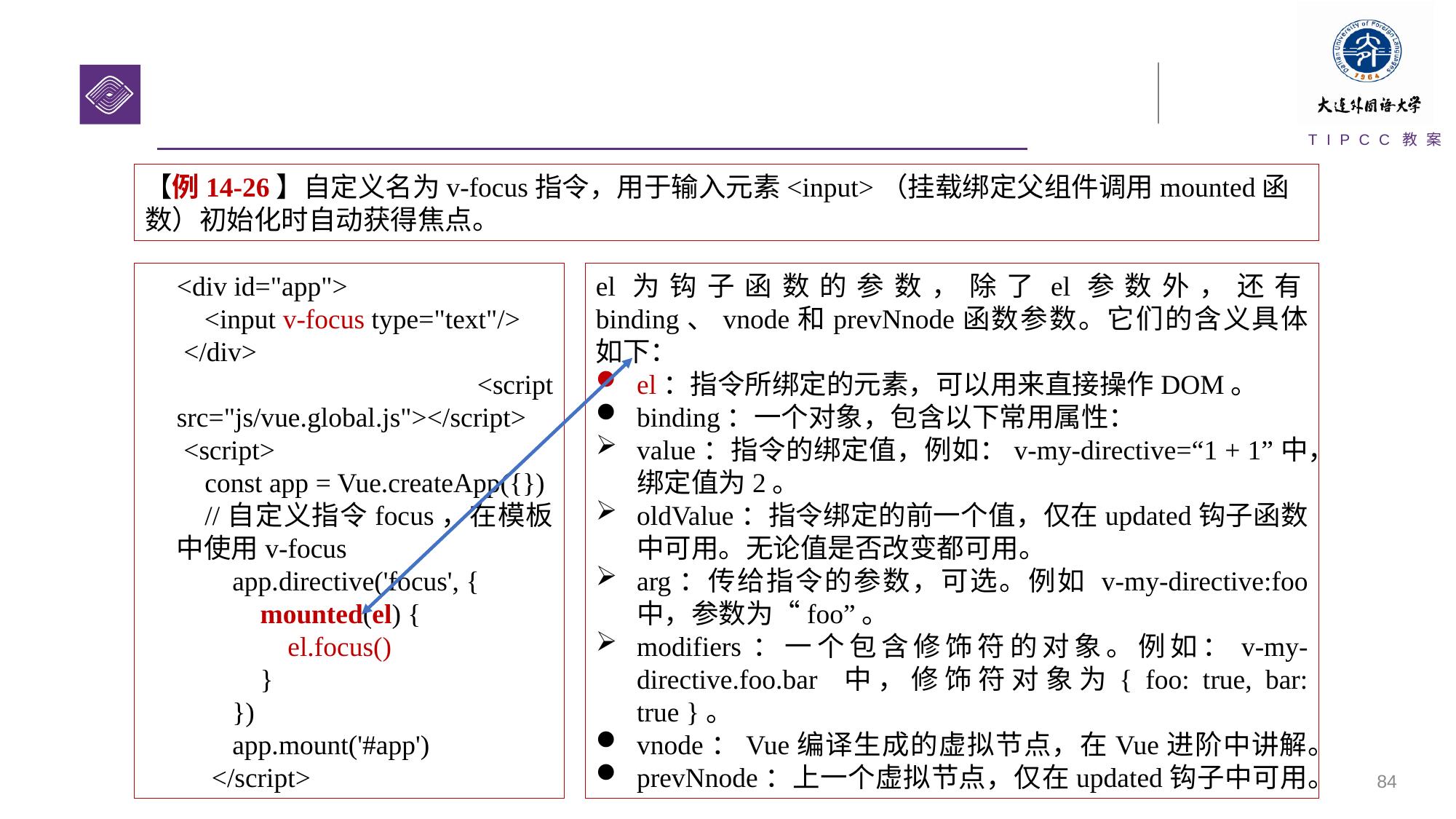

【例14-26】自定义名为v-focus指令，用于输入元素<input>（挂载绑定父组件调用mounted函数）初始化时自动获得焦点。
<div id="app">
    <input v-focus type="text"/>
 </div>
 <script src="js/vue.global.js"></script>
 <script>
const app = Vue.createApp({})
//自定义指令focus，在模板中使用v-focus
    app.directive('focus', {
        mounted(el) {
            el.focus()
        }
    })
    app.mount('#app')
 </script>
el为钩子函数的参数，除了el参数外，还有binding、vnode和prevNnode函数参数。它们的含义具体如下：
el：指令所绑定的元素，可以用来直接操作DOM。
binding：一个对象，包含以下常用属性：
value：指令的绑定值，例如：v-my-directive=“1 + 1”中，绑定值为2。
oldValue：指令绑定的前一个值，仅在updated钩子函数中可用。无论值是否改变都可用。
arg：传给指令的参数，可选。例如 v-my-directive:foo 中，参数为“foo”。
modifiers：一个包含修饰符的对象。例如：v-my-directive.foo.bar 中，修饰符对象为{ foo: true, bar: true }。
vnode：Vue编译生成的虚拟节点，在Vue进阶中讲解。
prevNnode：上一个虚拟节点，仅在updated钩子中可用。
84